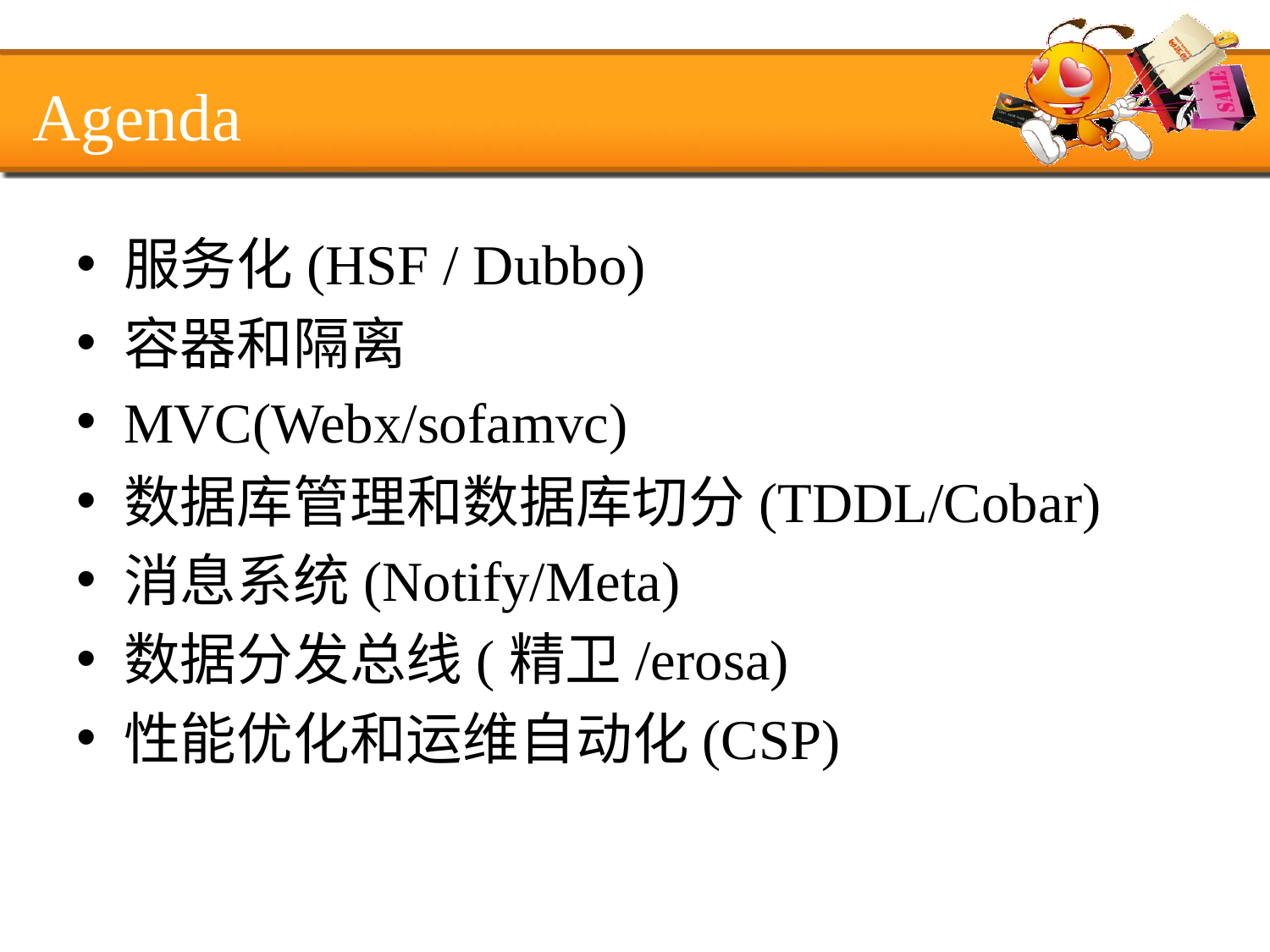

# Agenda
服务化(HSF / Dubbo)
容器和隔离
MVC(Webx/sofamvc)
数据库管理和数据库切分(TDDL/Cobar)
消息系统(Notify/Meta)
数据分发总线(精卫/erosa)
性能优化和运维自动化(CSP)